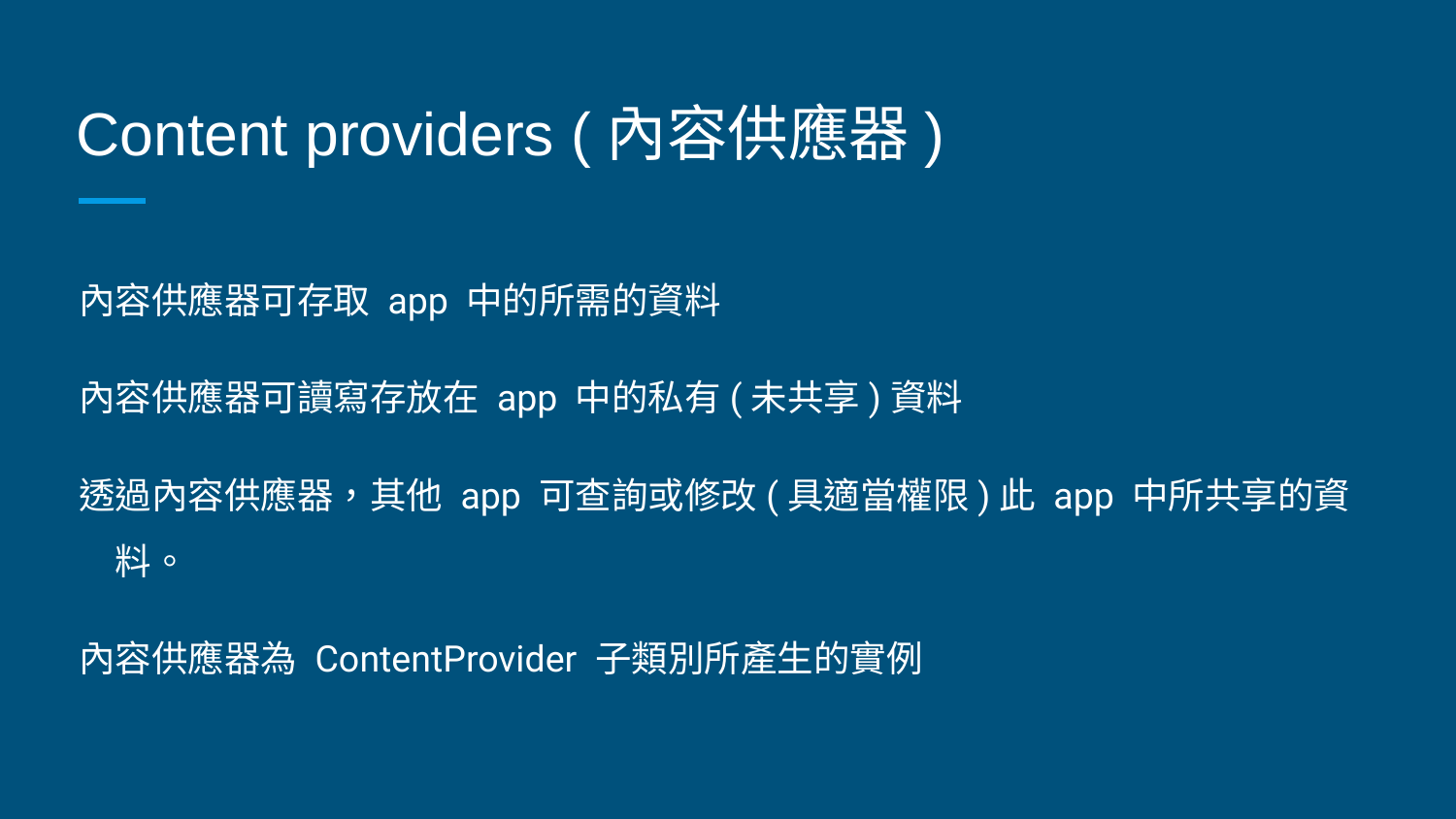

# Content providers (內容供應器)
內容供應器可存取 app 中的所需的資料
內容供應器可讀寫存放在 app 中的私有(未共享)資料
透過內容供應器，其他 app 可查詢或修改(具適當權限)此 app 中所共享的資料。
內容供應器為 ContentProvider 子類別所產生的實例